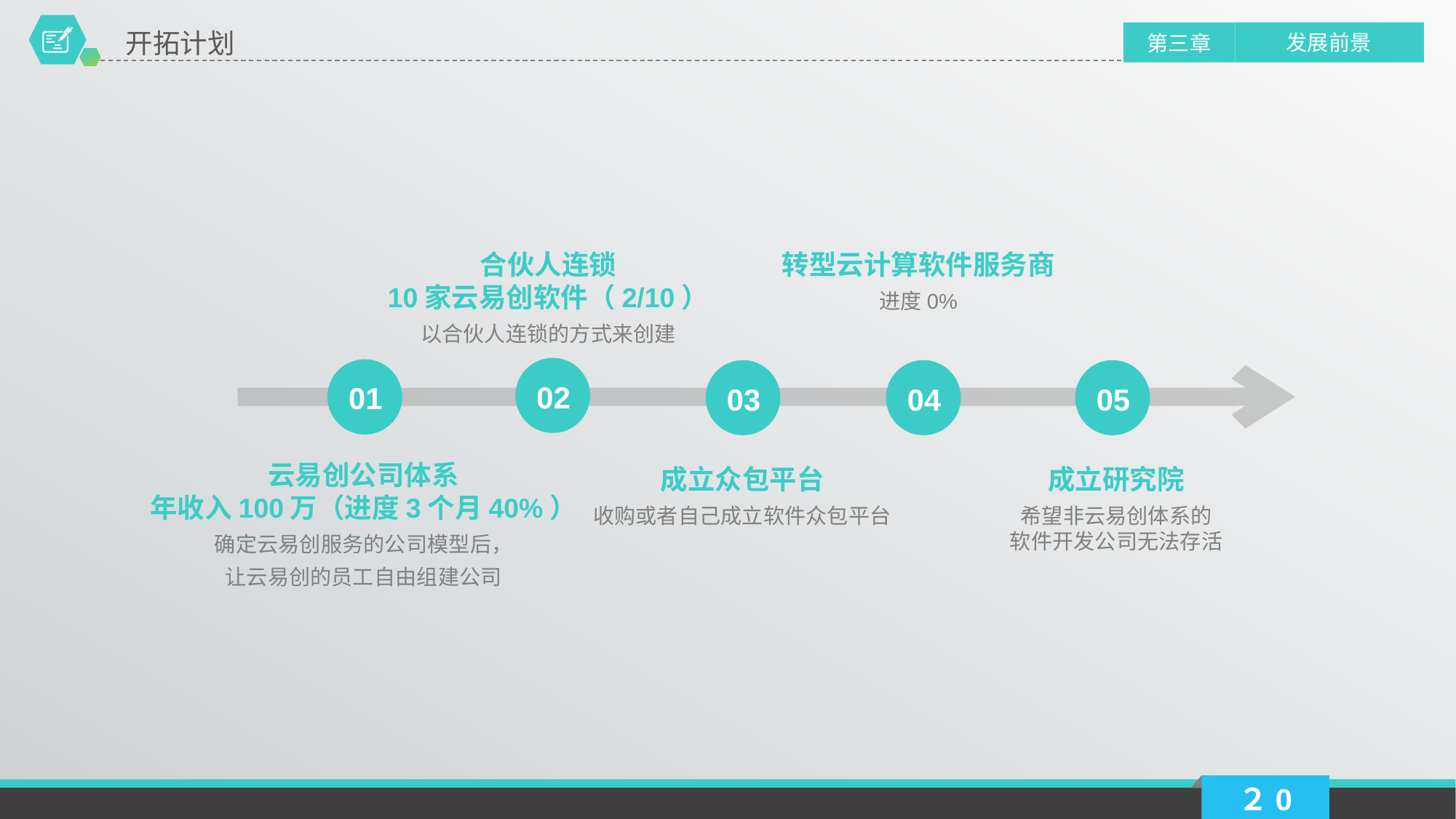

开拓计划

发展前景
第三章

合伙人连锁
10家云易创软件（2/10）
以合伙人连锁的方式来创建
转型云计算软件服务商
进度0%

02
01
03
04
05
云易创公司体系
年收入100万（进度3个月40%）
确定云易创服务的公司模型后，
让云易创的员工自由组建公司
成立众包平台
收购或者自己成立软件众包平台
成立研究院
希望非云易创体系的
软件开发公司无法存活

２0

延时符